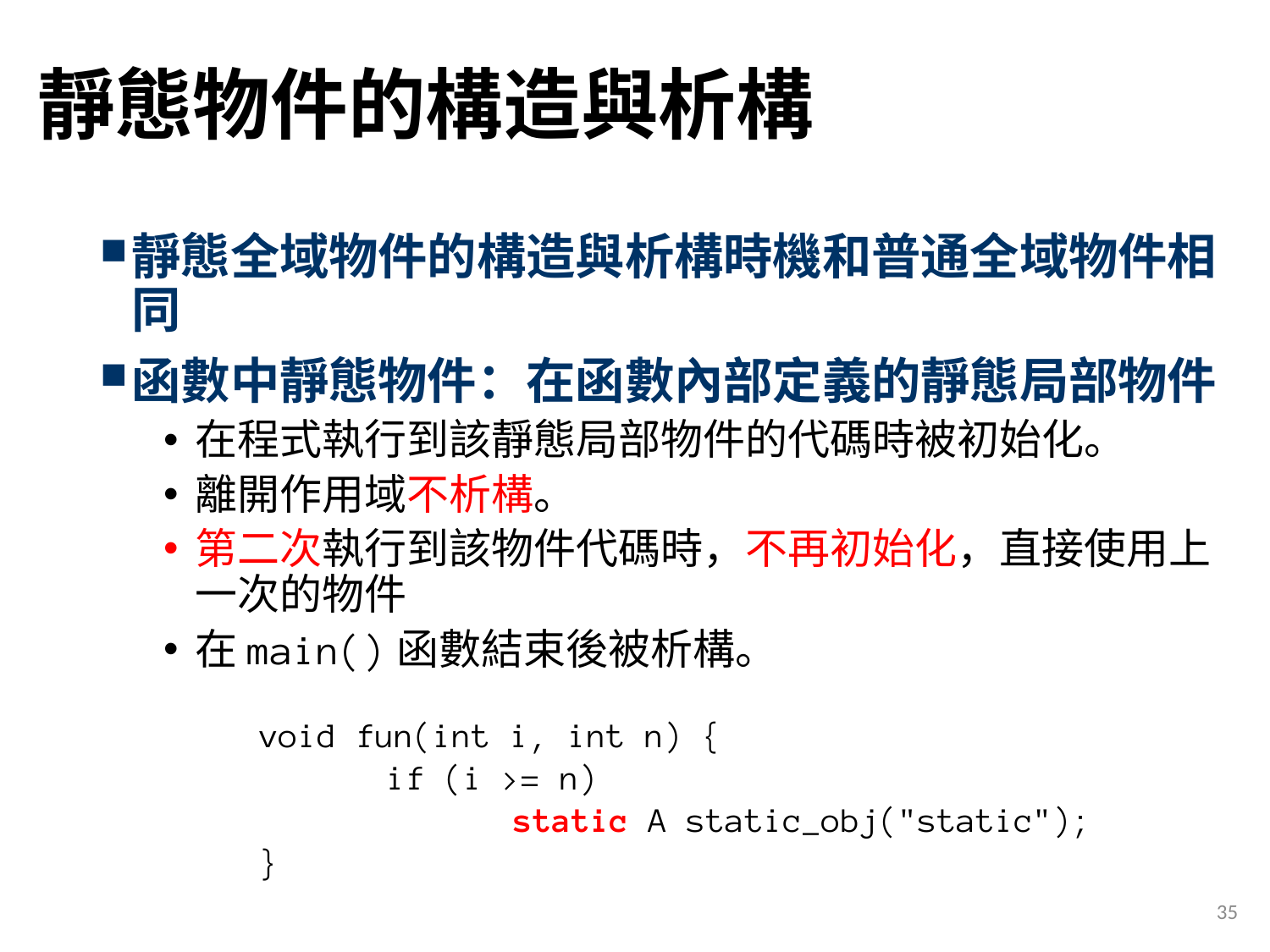

# 靜態物件的構造與析構
靜態全域物件的構造與析構時機和普通全域物件相同
函數中靜態物件：在函數內部定義的靜態局部物件
在程式執行到該靜態局部物件的代碼時被初始化。
離開作用域不析構。
第二次執行到該物件代碼時，不再初始化，直接使用上一次的物件
在main()函數結束後被析構。
void fun(int i, int n) {
	if (i >= n)
		static A static_obj("static");
}
35